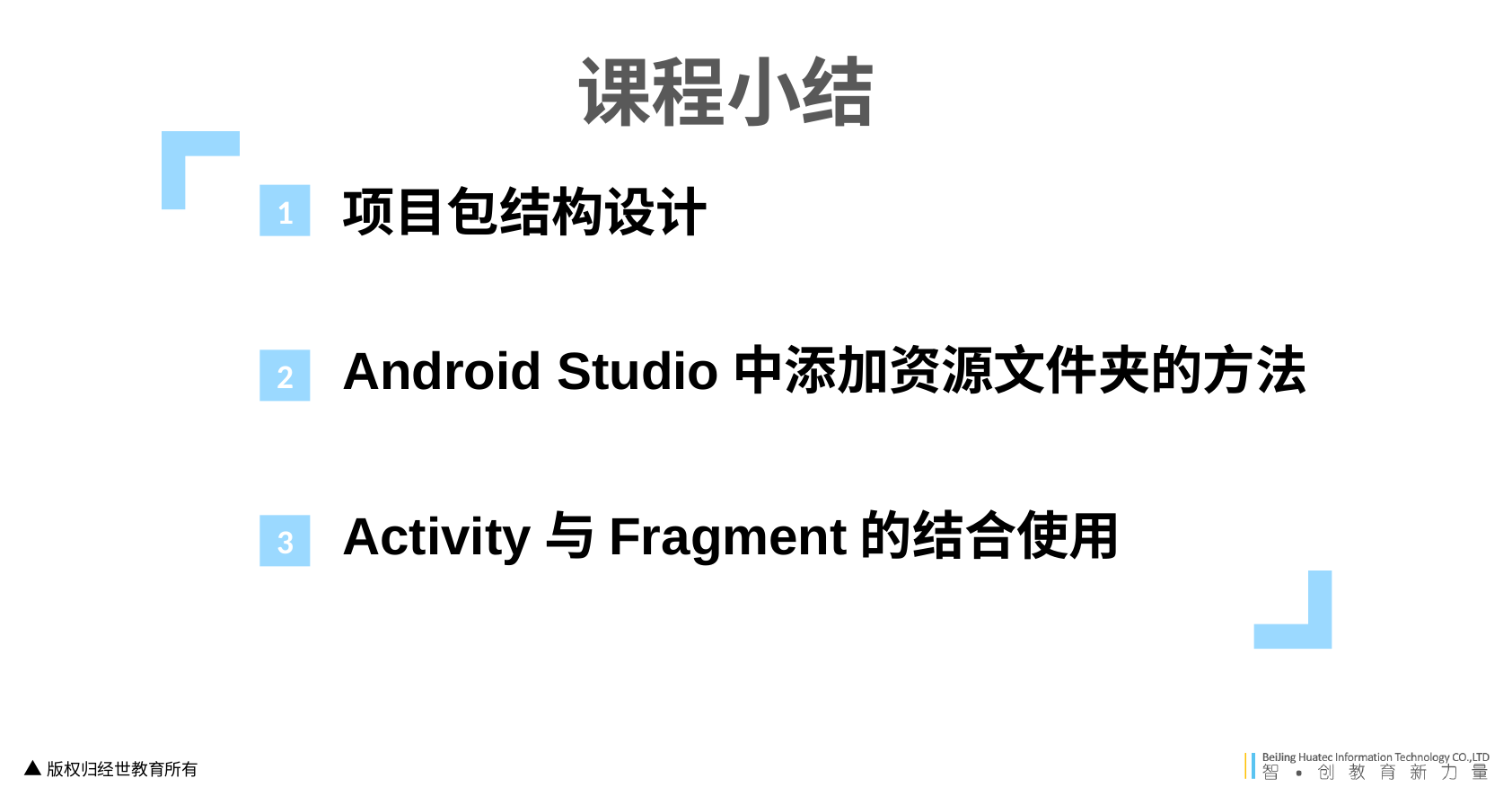

课程小结

项目包结构设计
1
Android Studio中添加资源文件夹的方法
2
Activity与Fragment的结合使用
3